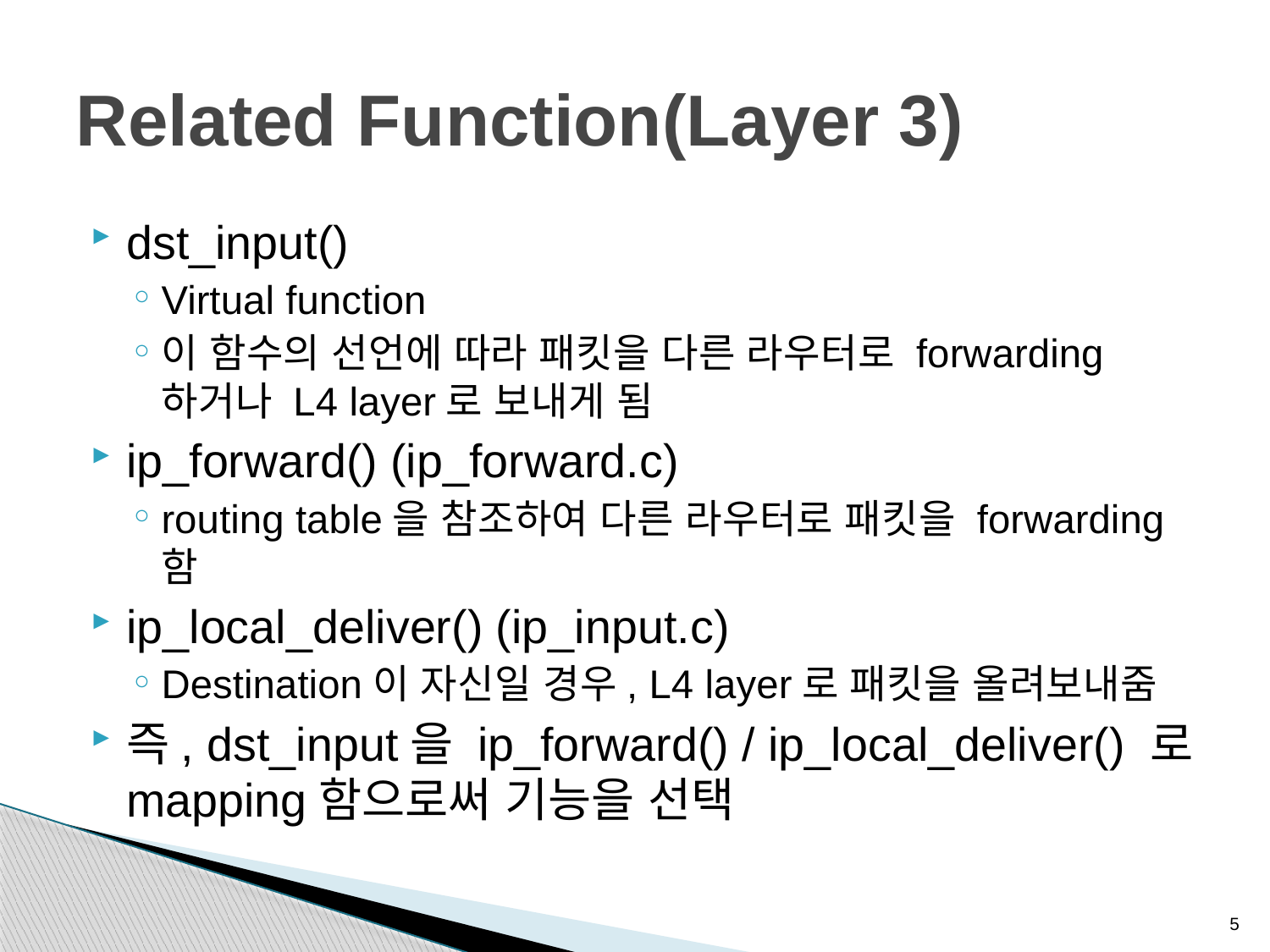

# Related Function(Layer 3)
dst_input()
Virtual function
이 함수의 선언에 따라 패킷을 다른 라우터로 forwarding하거나 L4 layer로 보내게 됨
ip_forward() (ip_forward.c)
routing table을 참조하여 다른 라우터로 패킷을 forwarding 함
ip_local_deliver() (ip_input.c)
Destination이 자신일 경우, L4 layer로 패킷을 올려보내줌
즉, dst_input을 ip_forward() / ip_local_deliver() 로 mapping함으로써 기능을 선택
5